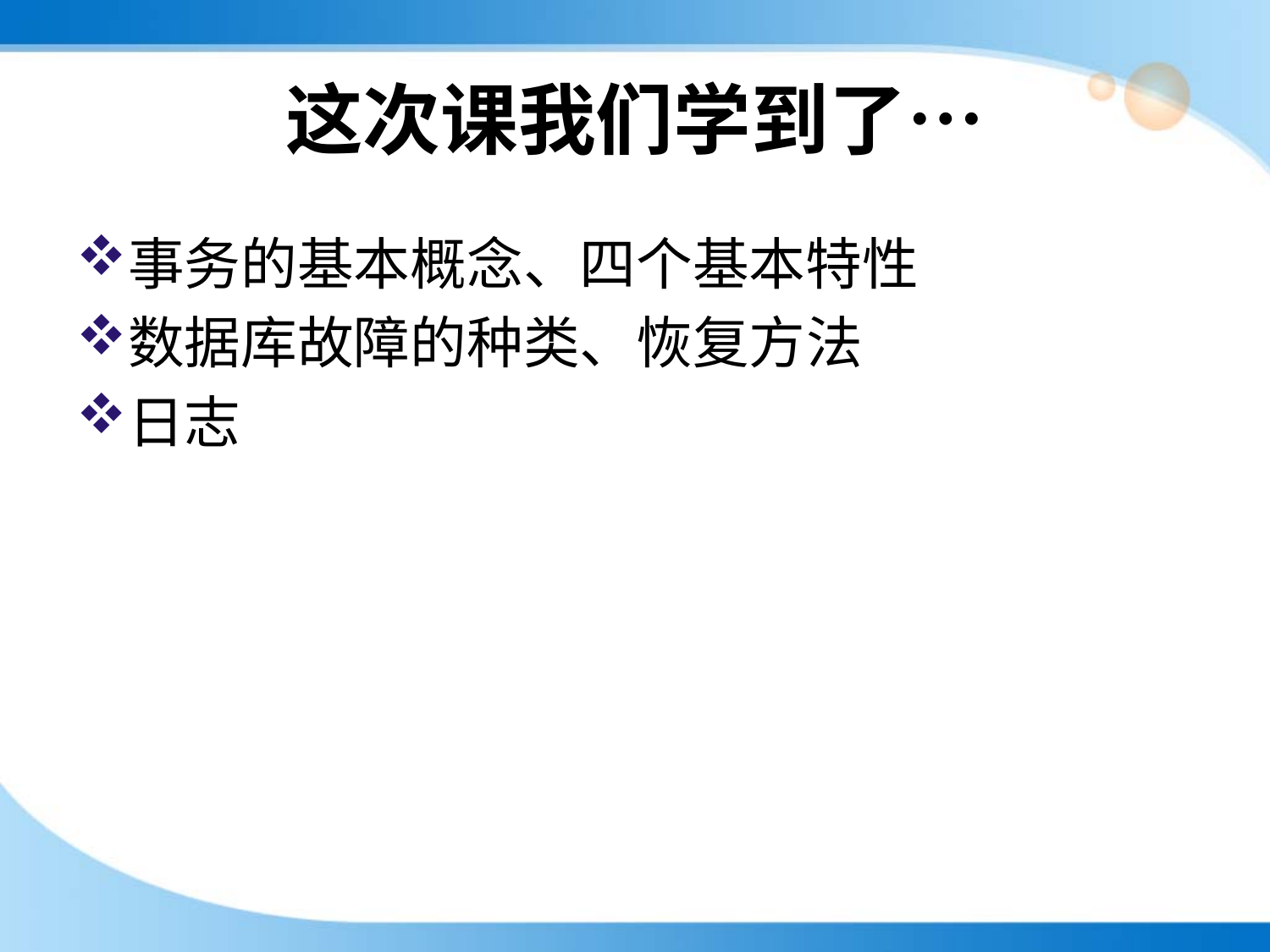

# 这次课我们学到了…
事务的基本概念、四个基本特性
数据库故障的种类、恢复方法
日志